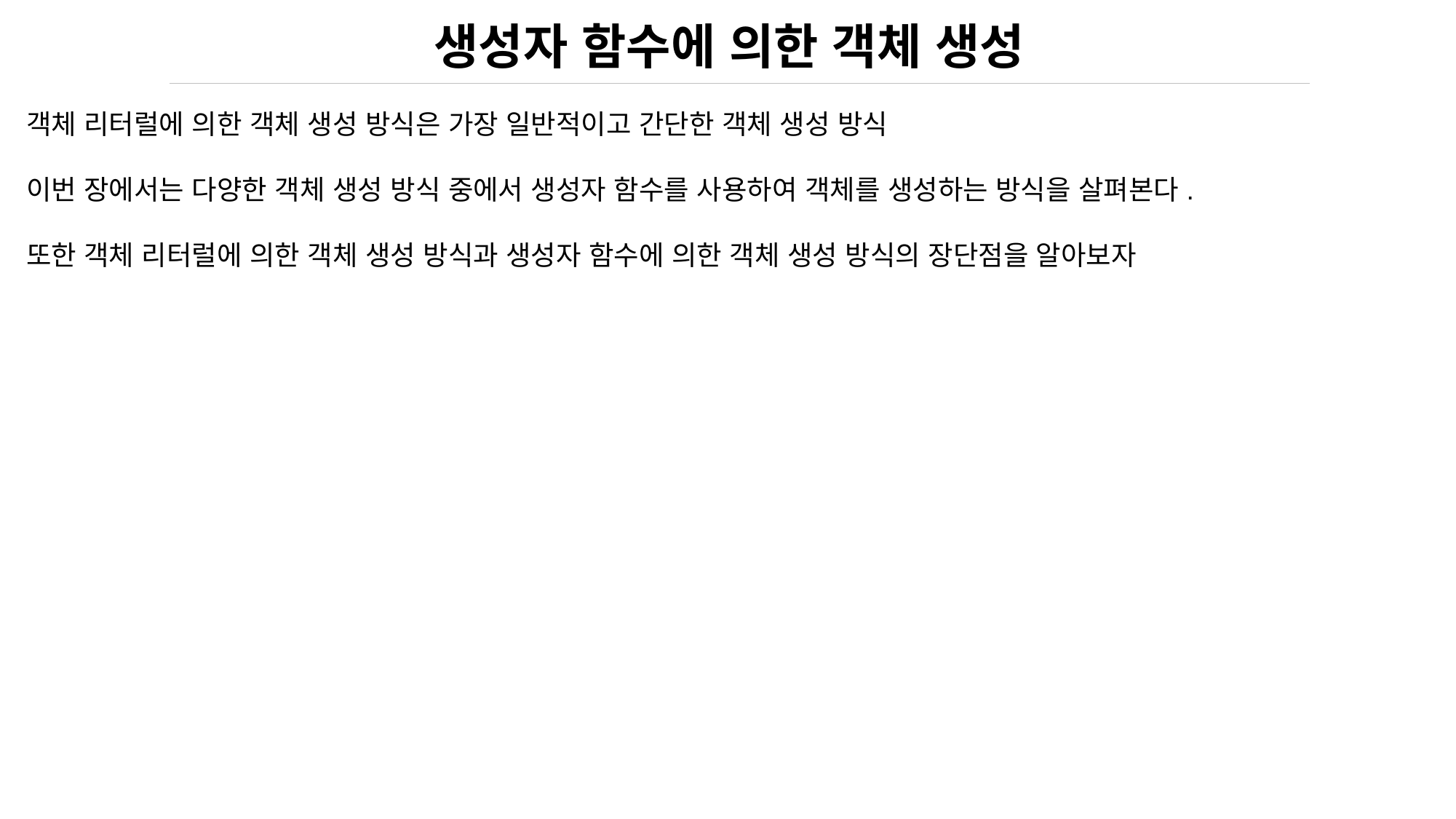

생성자 함수에 의한 객체 생성
객체 리터럴에 의한 객체 생성 방식은 가장 일반적이고 간단한 객체 생성 방식

이번 장에서는 다양한 객체 생성 방식 중에서 생성자 함수를 사용하여 객체를 생성하는 방식을 살펴본다.

또한 객체 리터럴에 의한 객체 생성 방식과 생성자 함수에 의한 객체 생성 방식의 장단점을 알아보자